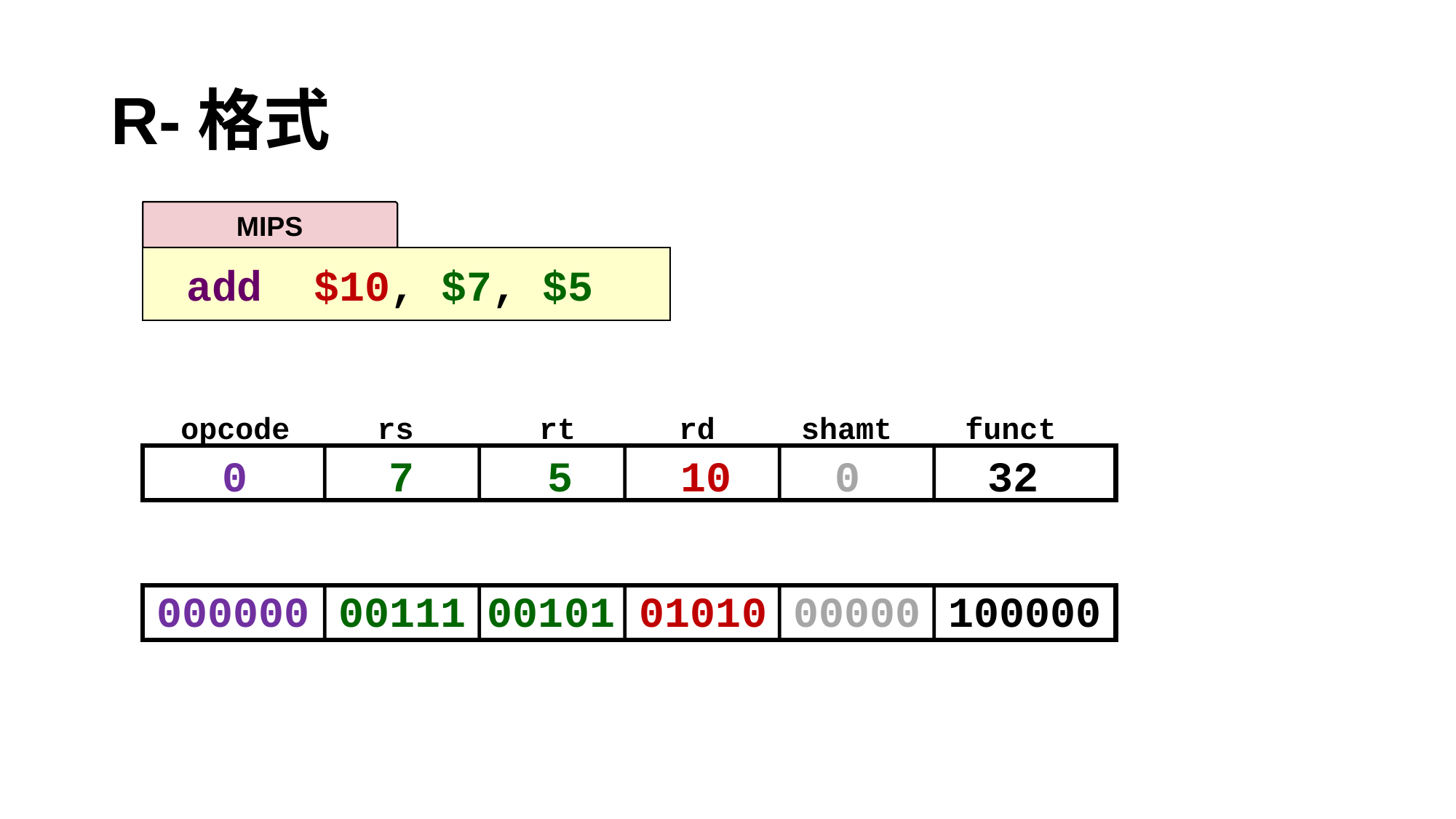

# R-格式
MIPS
  add  $10, $7, $5
opcode
rs
rt
rd
shamt
funct

0
7
5
10
0
32
000000
00111
00101
01010
00000
100000